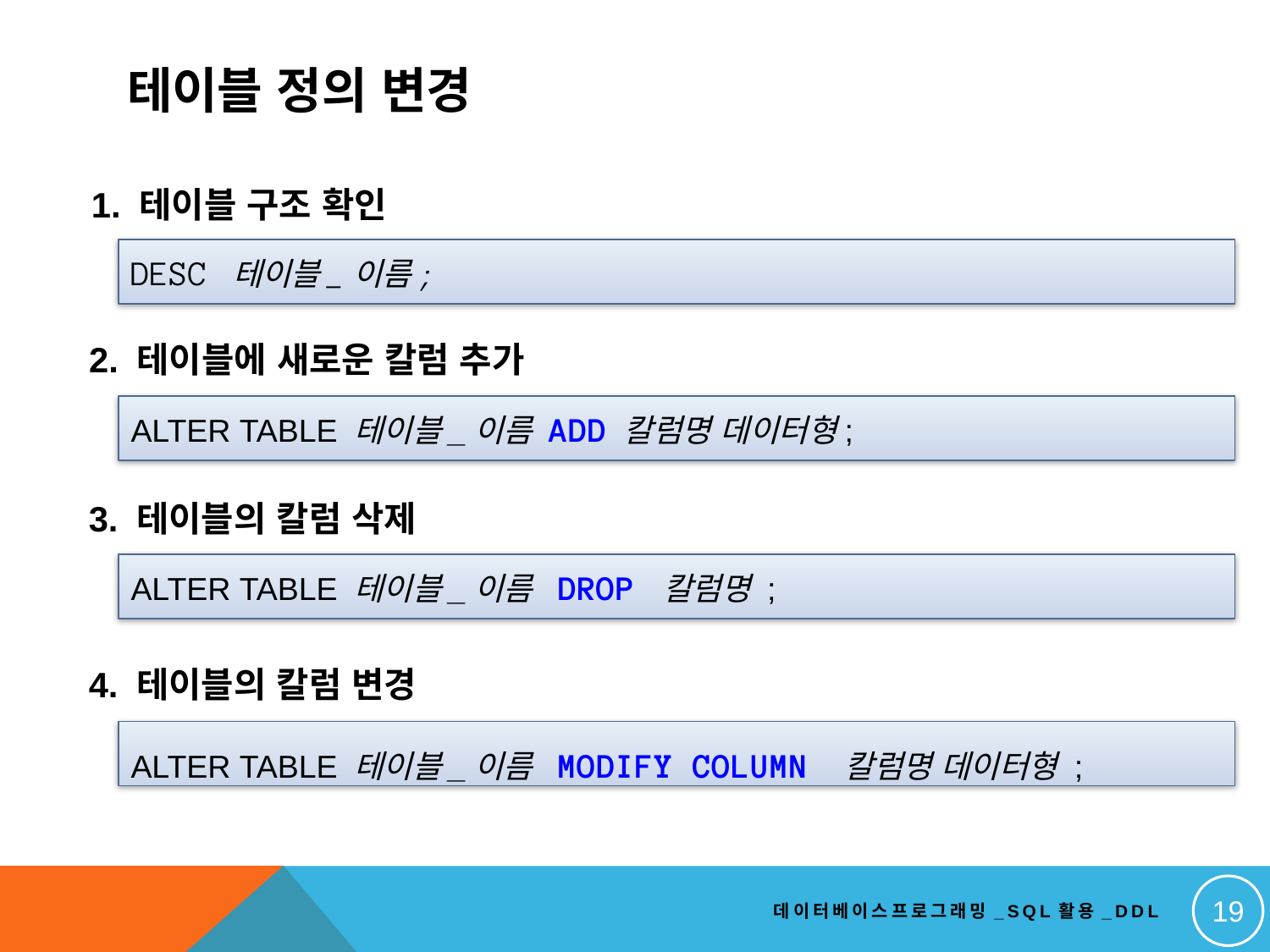

# 테이블 정의 변경
1. 테이블 구조 확인
DESC 테이블_이름;
2. 테이블에 새로운 칼럼 추가
ALTER TABLE 테이블_이름 ADD 칼럼명 데이터형;
3. 테이블의 칼럼 삭제
ALTER TABLE 테이블_이름  DROP 칼럼명 ;
4. 테이블의 칼럼 변경
ALTER TABLE 테이블_이름  MODIFY COLUMN  칼럼명 데이터형 ;
19
데이터베이스프로그래밍_SQL활용_DDL